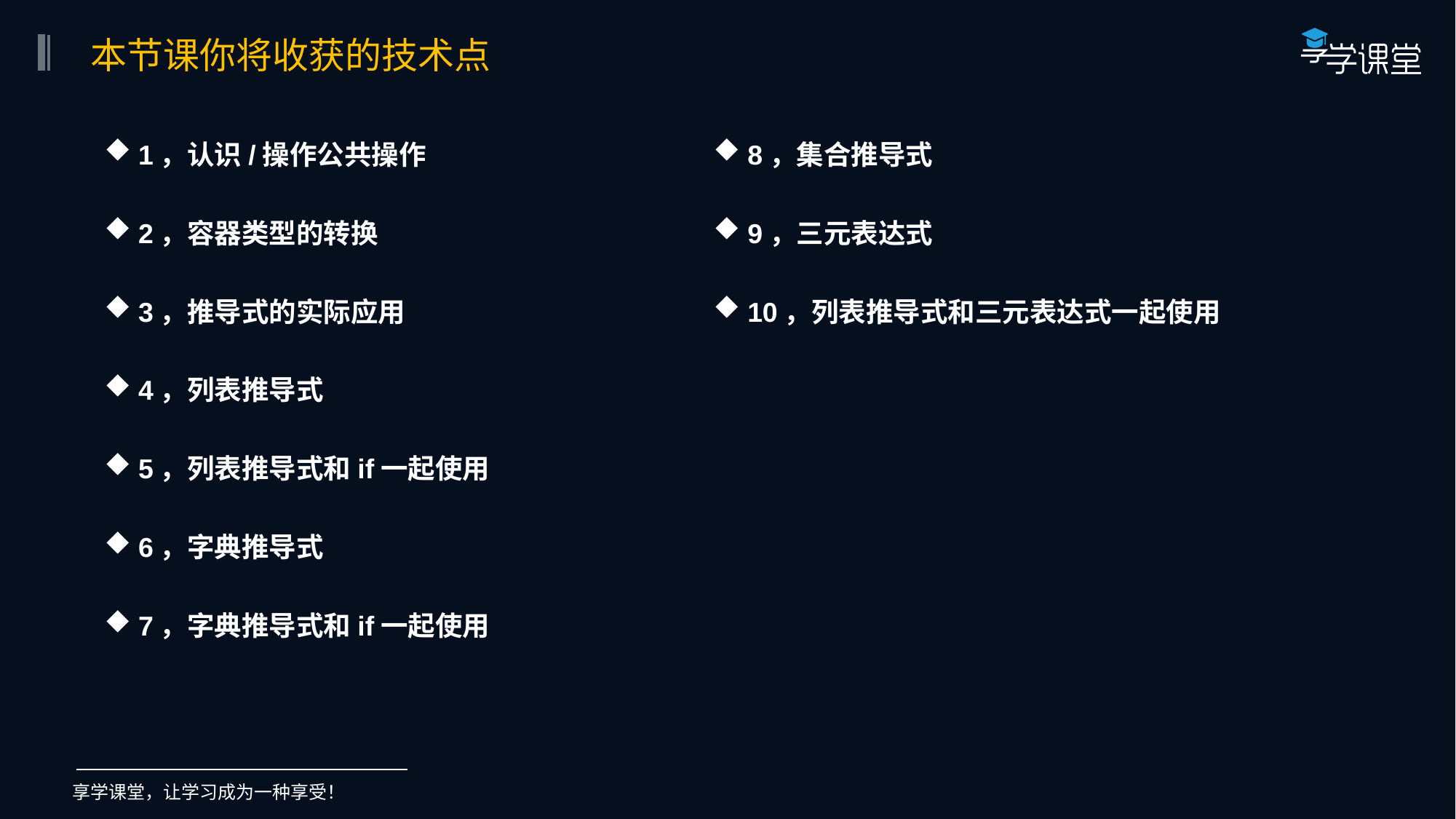

本节课你将收获的技术点
1，认识/操作公共操作
2，容器类型的转换
3，推导式的实际应用
4，列表推导式
5，列表推导式和if一起使用
6，字典推导式
7，字典推导式和if一起使用
8，集合推导式
9，三元表达式
10，列表推导式和三元表达式一起使用